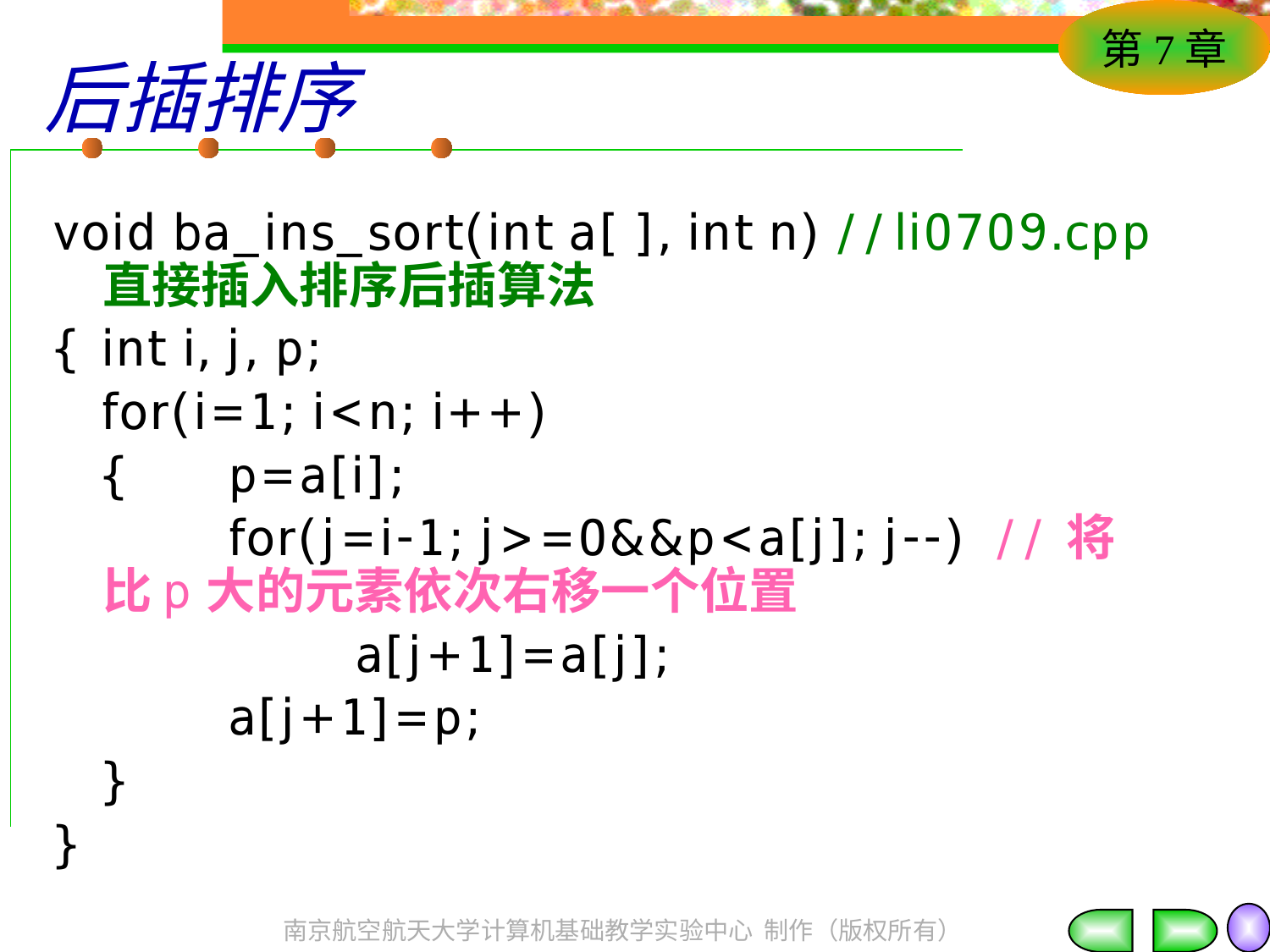

# 后插排序
void ba_ins_sort(int a[ ], int n) //li0709.cpp 直接插入排序后插算法
{	int i, j, p;
	for(i=1; i<n; i++)
	{	p=a[i];
		for(j=i-1; j>=0&&p<a[j]; j--)  //将比p大的元素依次右移一个位置
			a[j+1]=a[j];
		a[j+1]=p;
	}
}